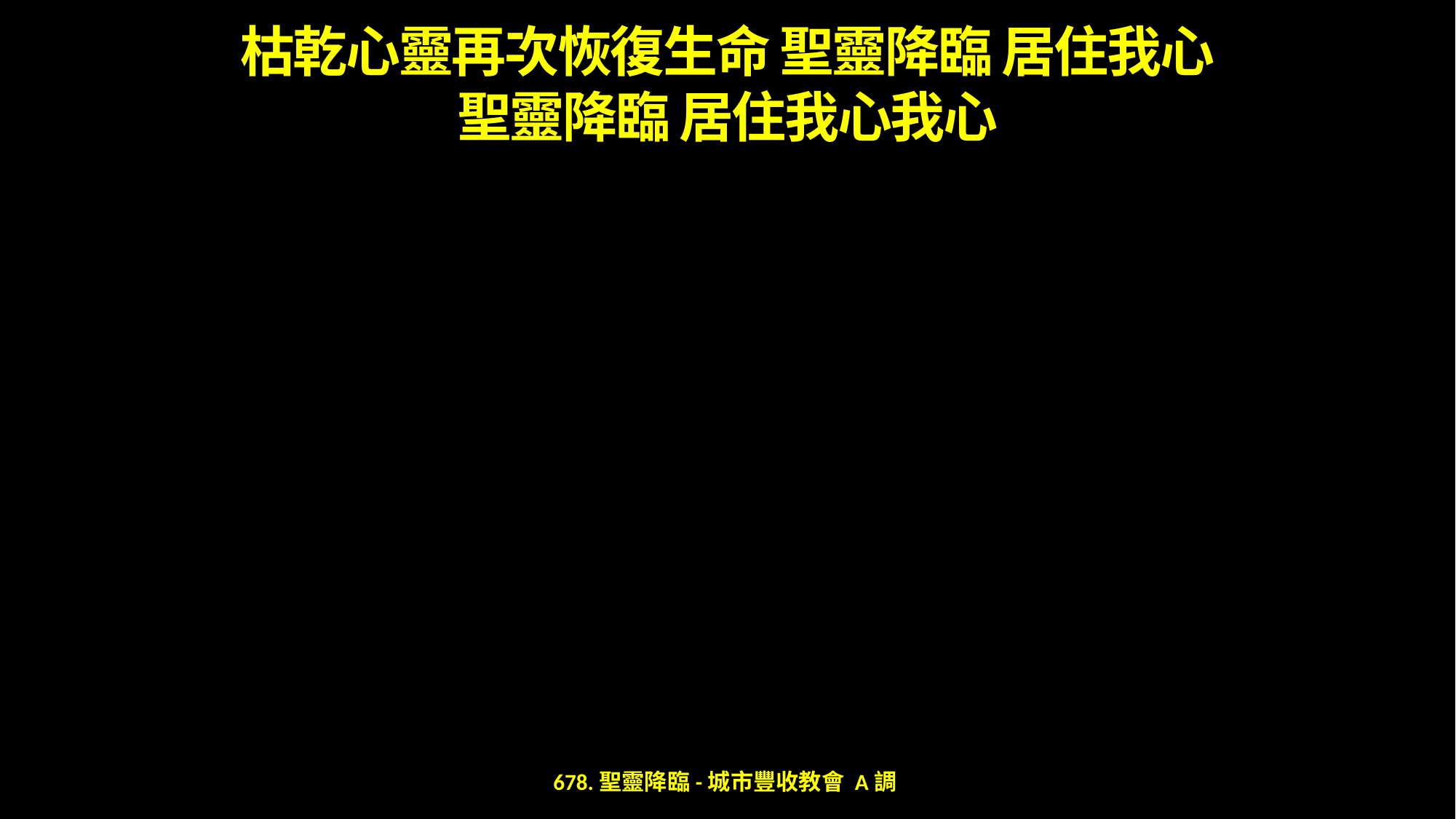

枯乾心靈再次恢復生命 聖靈降臨 居住我心
聖靈降臨 居住我心我心
678.聖靈降臨-城市豐收教會 A調